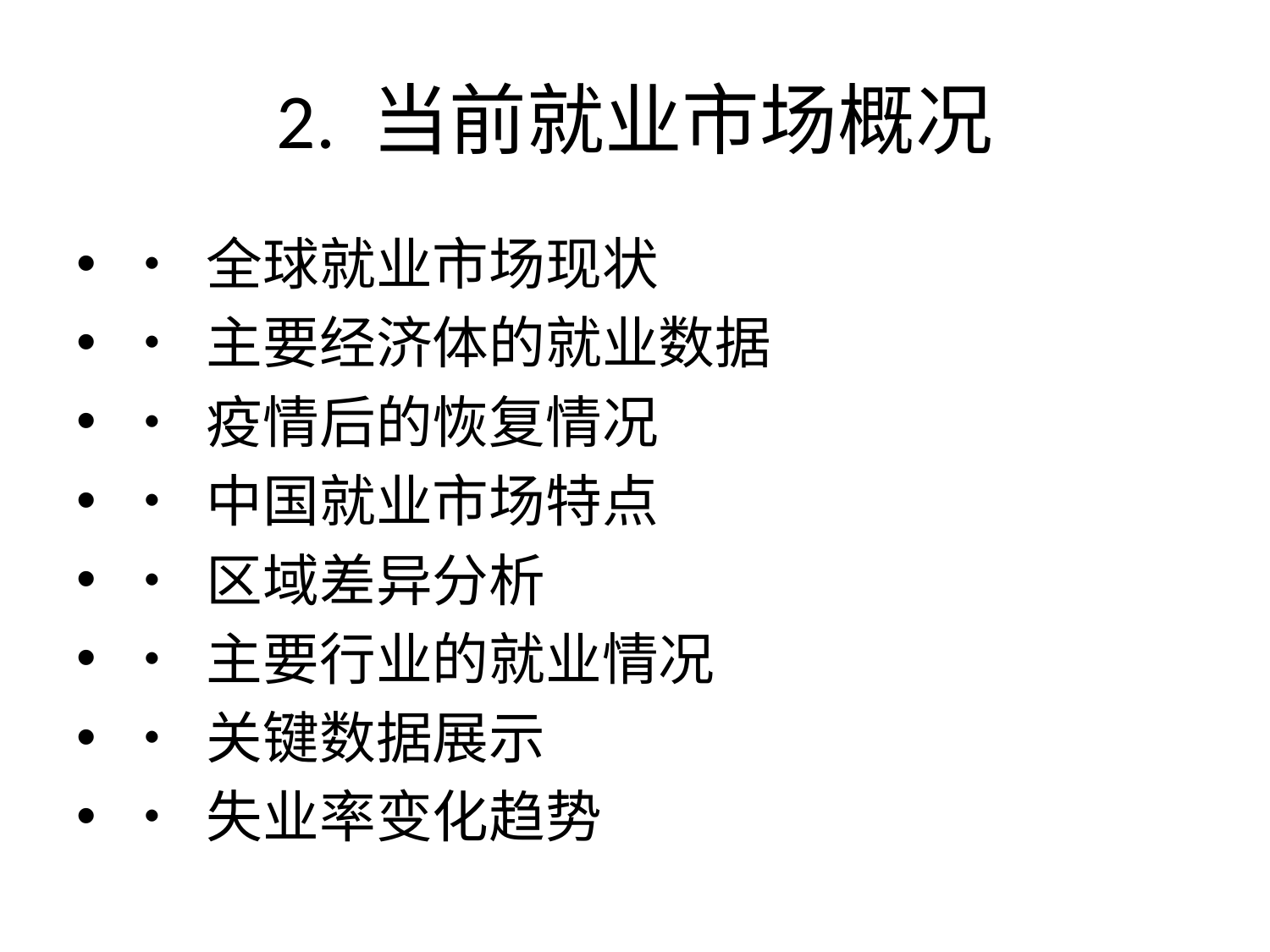

# 2. 当前就业市场概况
• 全球就业市场现状
• 主要经济体的就业数据
• 疫情后的恢复情况
• 中国就业市场特点
• 区域差异分析
• 主要行业的就业情况
• 关键数据展示
• 失业率变化趋势